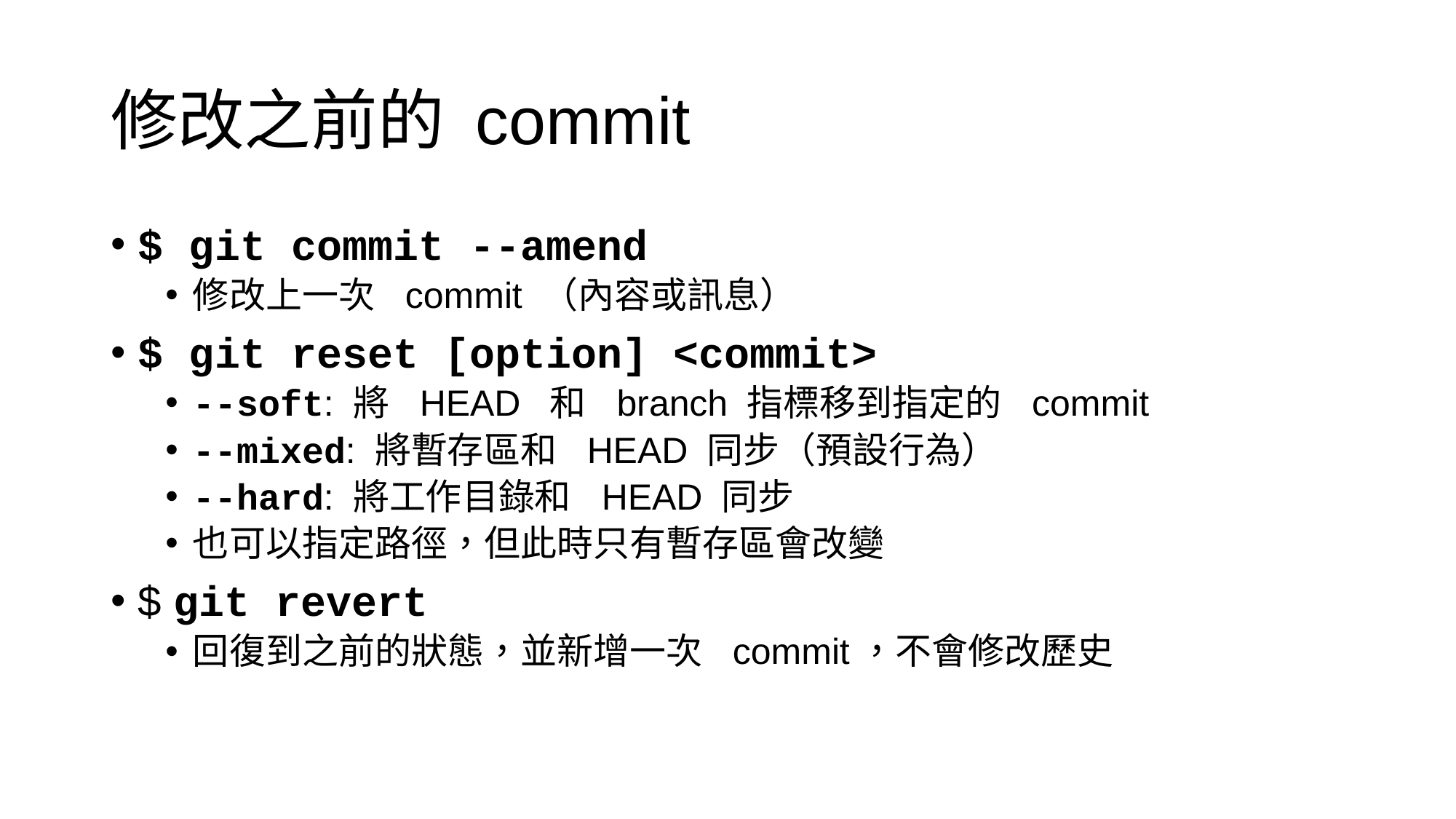

# 修改之前的 commit
$ git commit --amend
修改上一次 commit （內容或訊息）
$ git reset [option] <commit>
--soft: 將 HEAD  和 branch 指標移到指定的 commit
--mixed: 將暫存區和 HEAD 同步（預設行為）
--hard: 將工作目錄和 HEAD 同步
也可以指定路徑，但此時只有暫存區會改變
$ git revert
回復到之前的狀態，並新增一次 commit，不會修改歷史